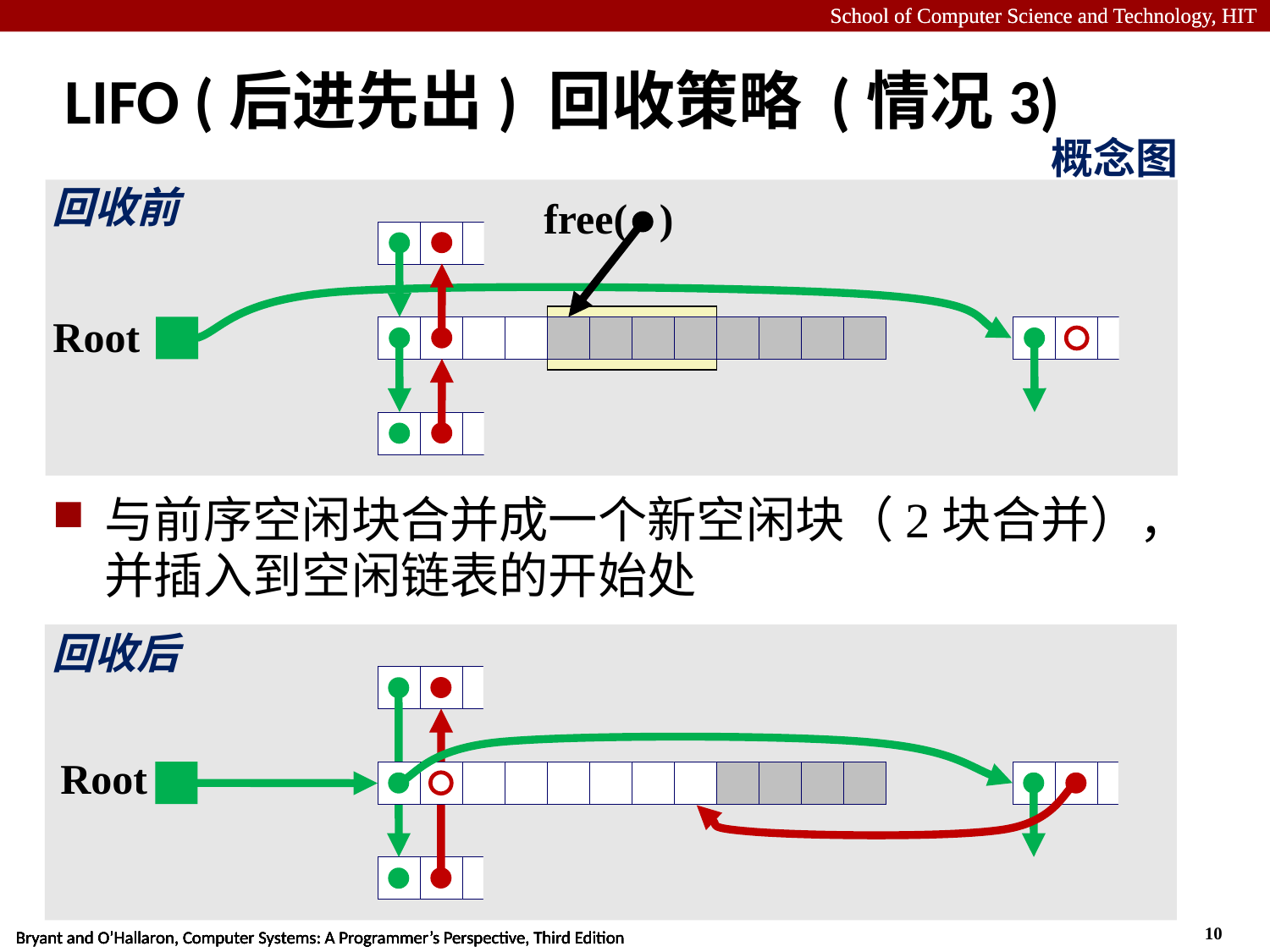

# LIFO (后进先出) 回收策略 (情况3)
概念图

回收前
free(   )

Root

与前序空闲块合并成一个新空闲块（2块合并），并插入到空闲链表的开始处

回收后

Root